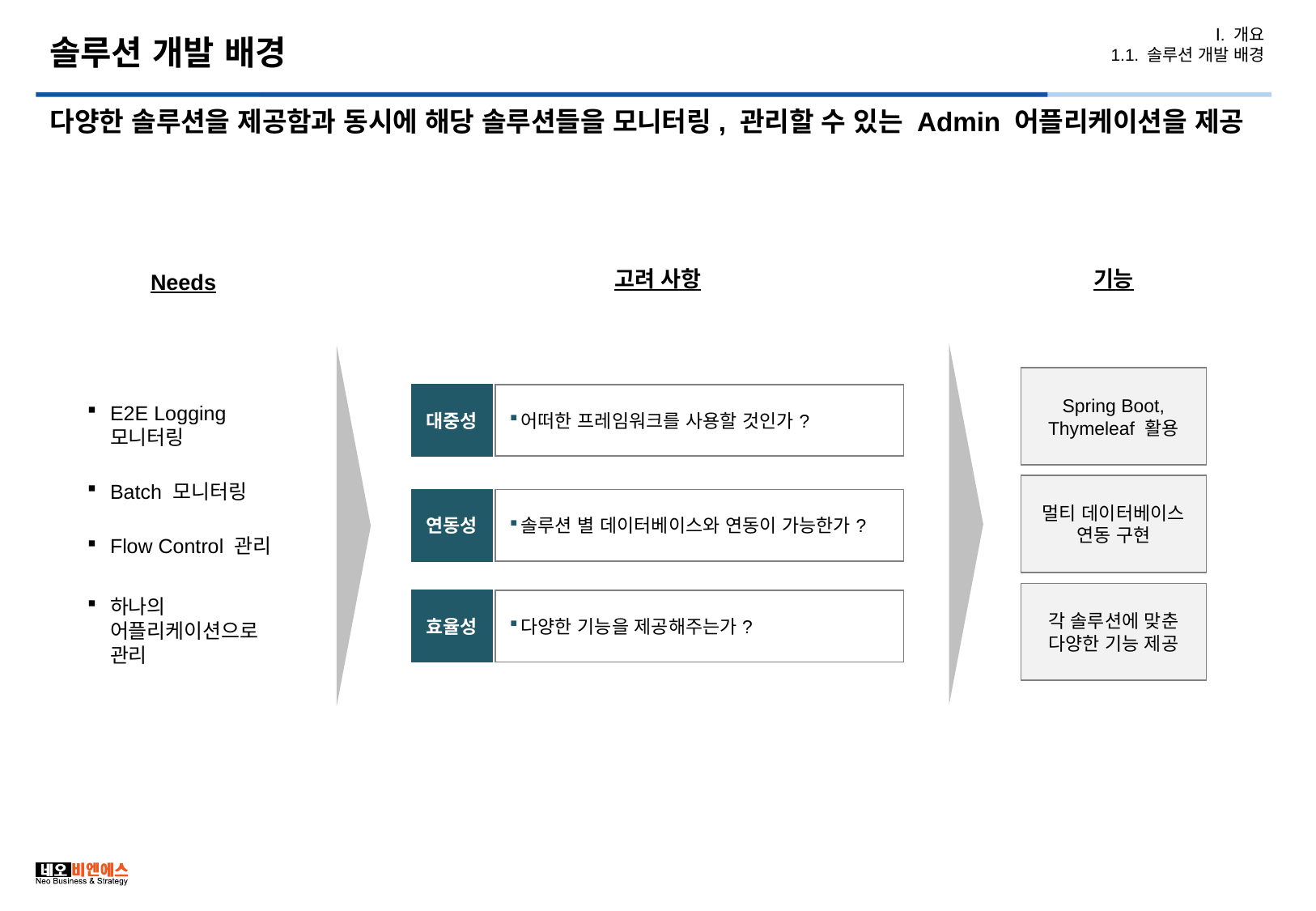

# 솔루션 개발 배경
Ⅰ. 개요
1.1. 솔루션 개발 배경
다양한 솔루션을 제공함과 동시에 해당 솔루션들을 모니터링, 관리할 수 있는 Admin 어플리케이션을 제공
고려 사항
기능
Needs

Spring Boot, Thymeleaf 활용
대중성
어떠한 프레임워크를 사용할 것인가?
E2E Logging 모니터링
Batch 모니터링
Flow Control 관리

하나의 어플리케이션으로 관리
멀티 데이터베이스 연동 구현
연동성
솔루션 별 데이터베이스와 연동이 가능한가?
각 솔루션에 맞춘 다양한 기능 제공
효율성
다양한 기능을 제공해주는가?